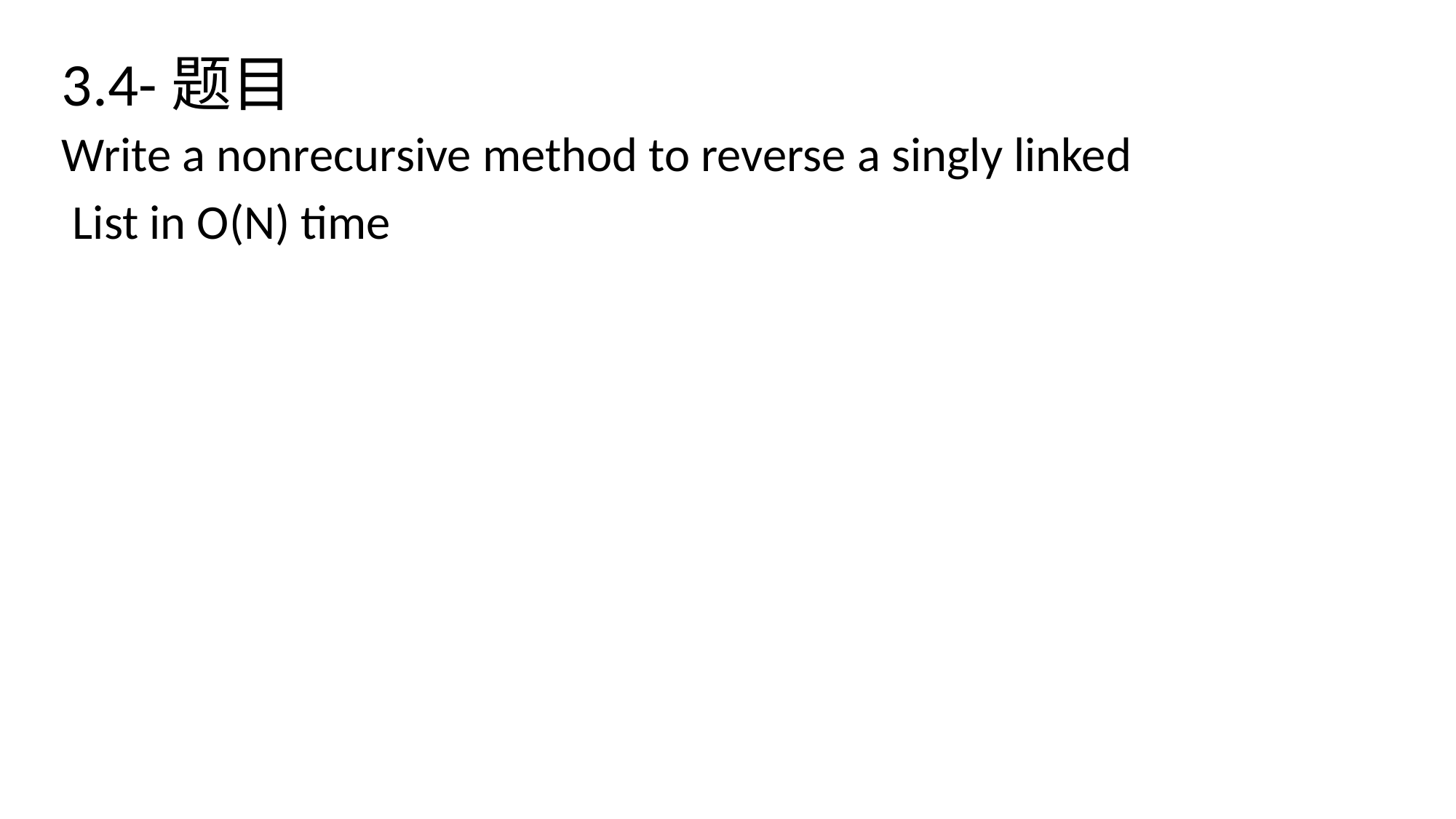

# 3.4-题目
Write a nonrecursive method to reverse a singly linked
 List in O(N) time